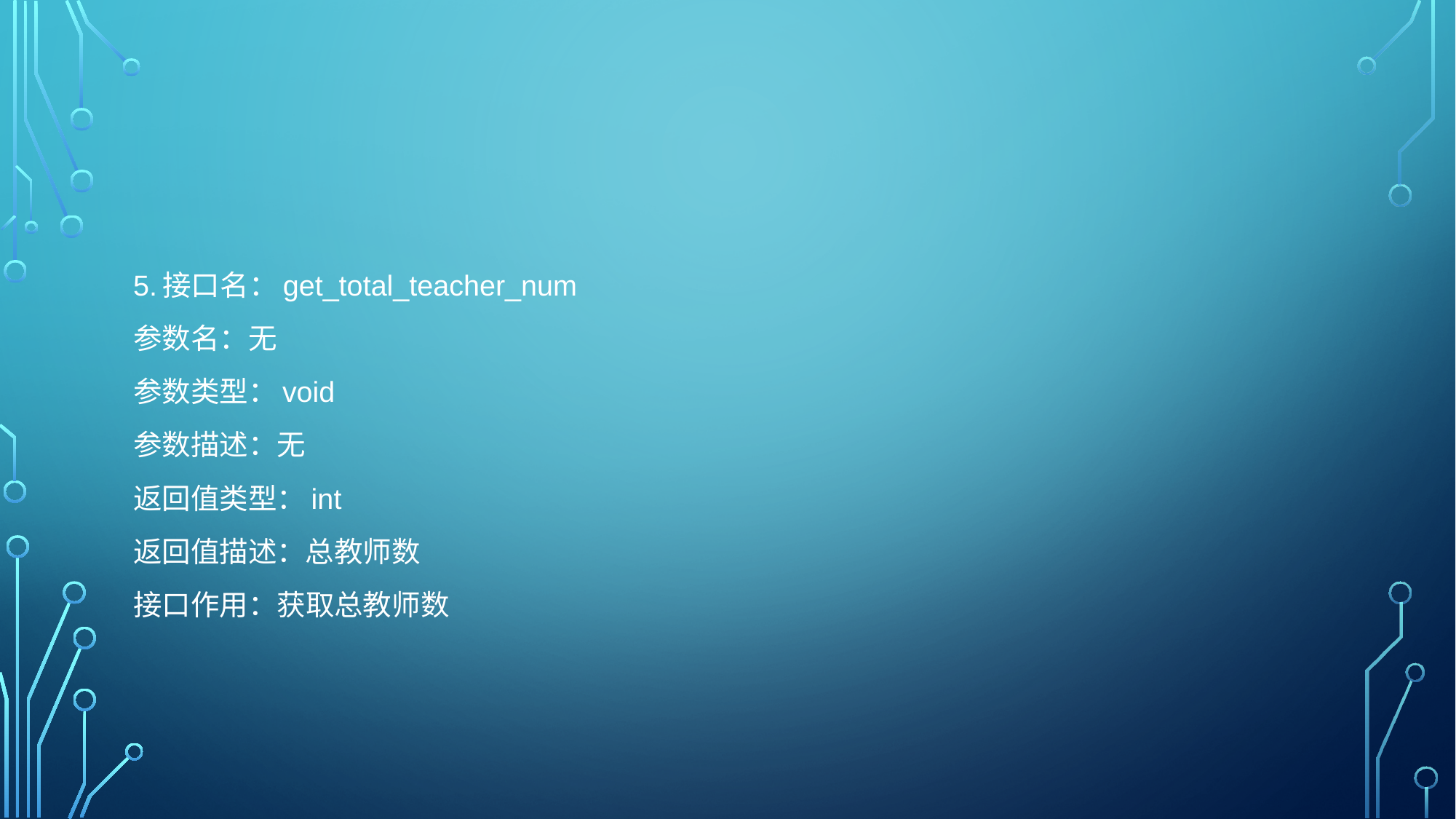

#

5.接口名：get_total_teacher_num
参数名：无
参数类型：void
参数描述：无
返回值类型：int
返回值描述：总教师数
接口作用：获取总教师数